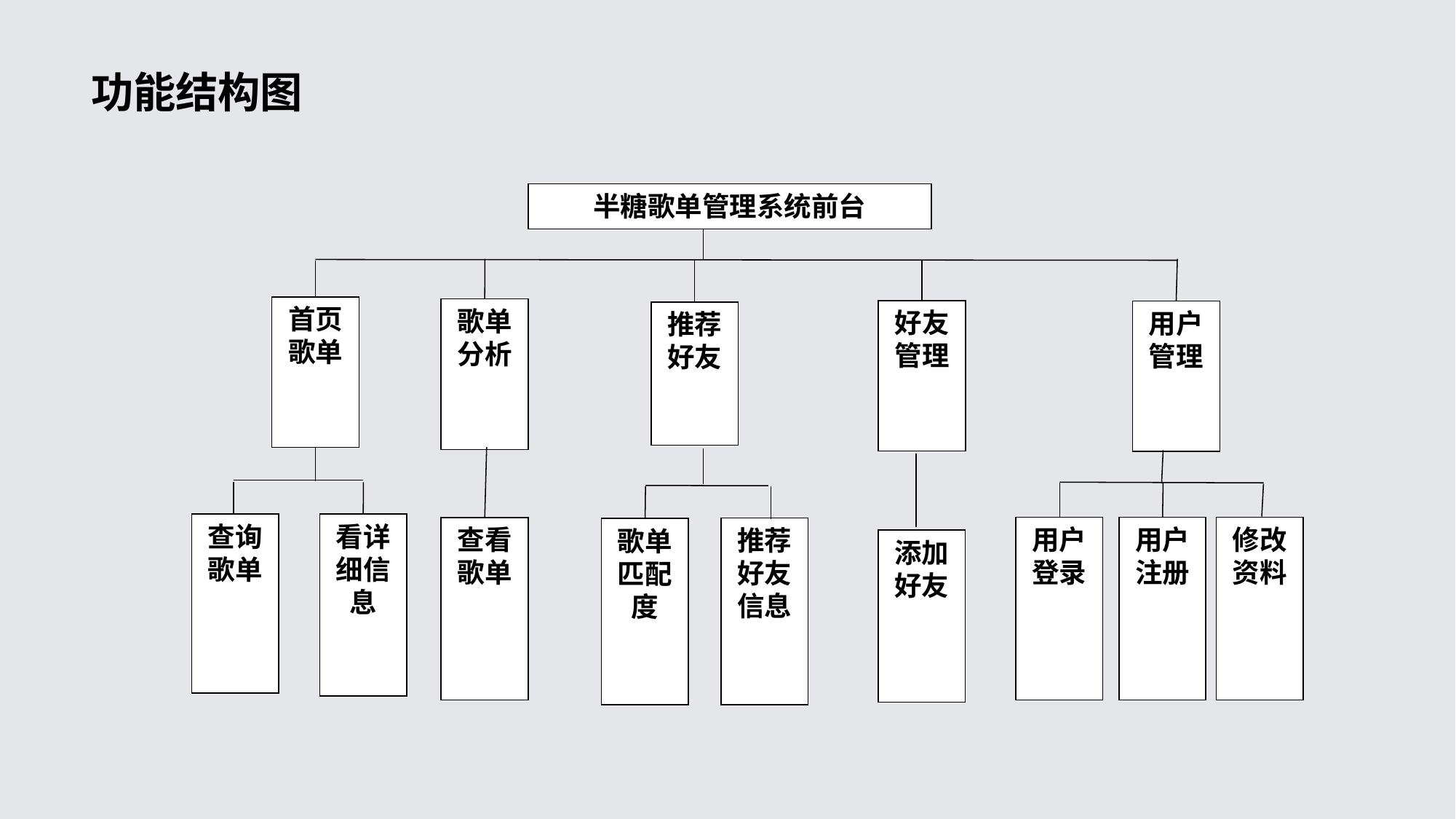

# 功能结构图

半糖歌单管理系统前台
首页歌单
歌单分析
好友管理
用户管理
推荐好友
查看歌单
修改资料
用户登录
用户注册
查询歌单
看详细信息
推荐好友信息
歌单匹配度
添加好友
9